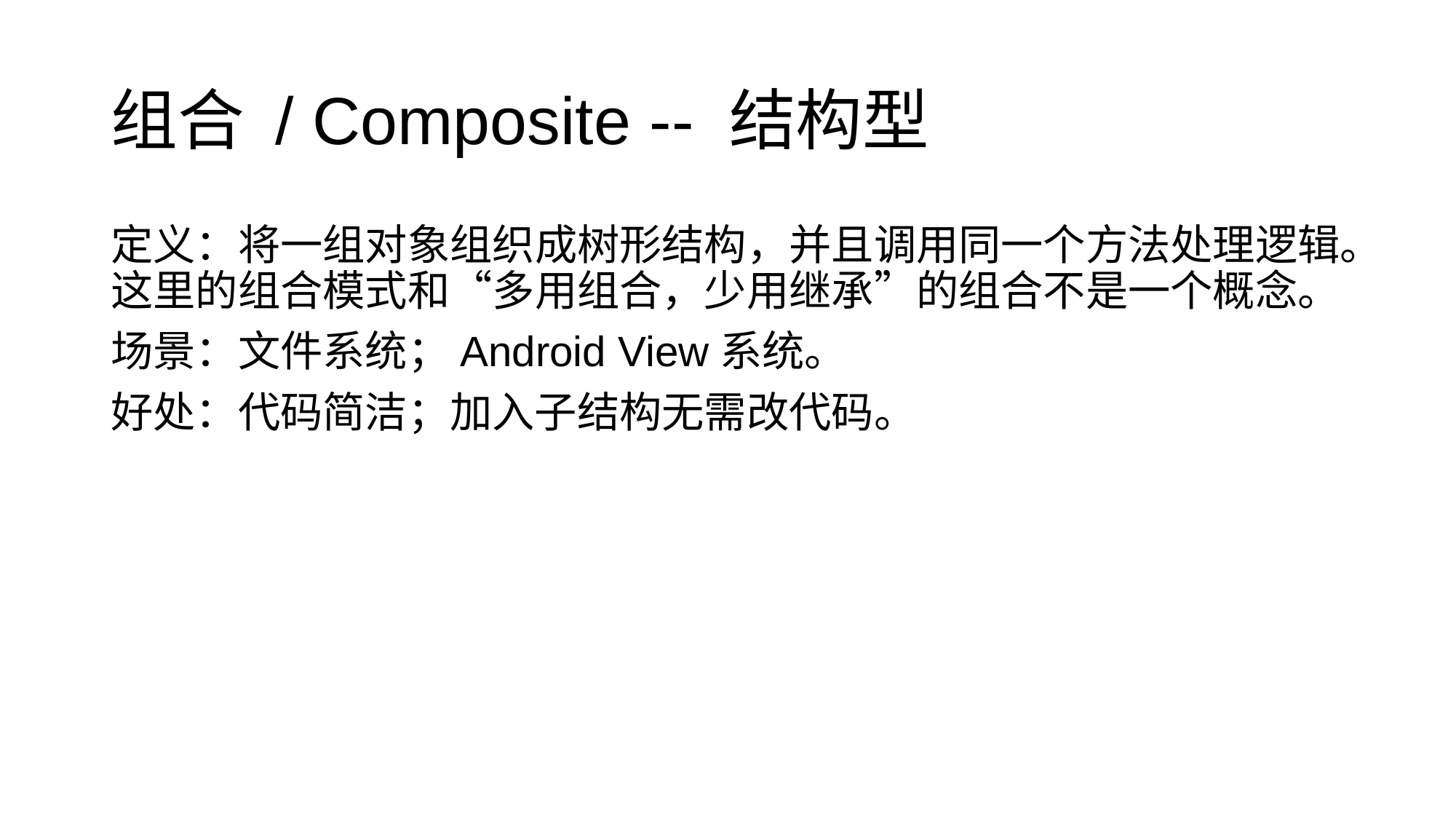

# 组合 / Composite -- 结构型
定义：将一组对象组织成树形结构，并且调用同一个方法处理逻辑。这里的组合模式和“多用组合，少用继承”的组合不是一个概念。
场景：文件系统；Android View系统。
好处：代码简洁；加入子结构无需改代码。